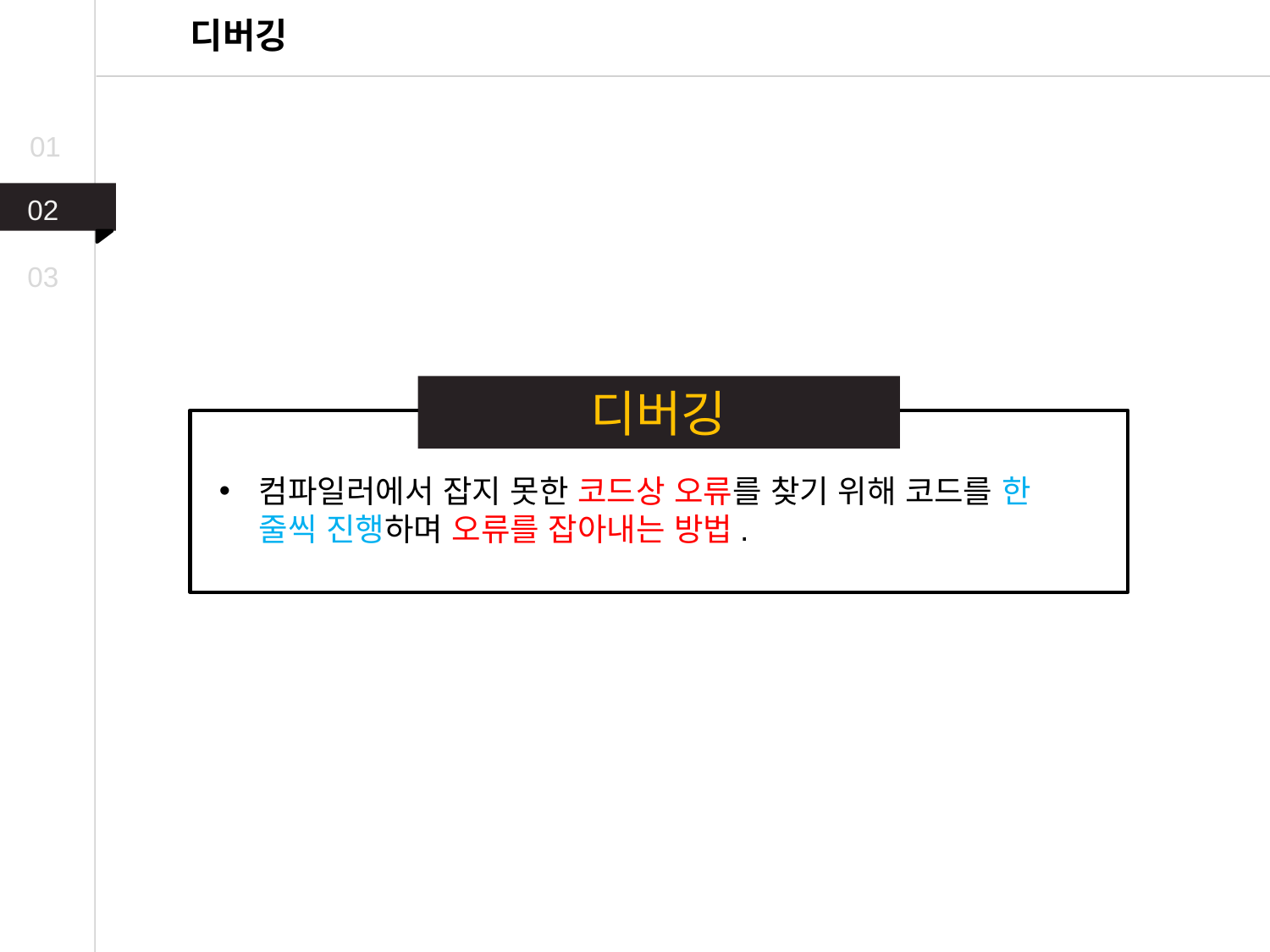

디버깅
01

02

03
디버깅

컴파일러에서 잡지 못한 코드상 오류를 찾기 위해 코드를 한 줄씩 진행하며 오류를 잡아내는 방법.